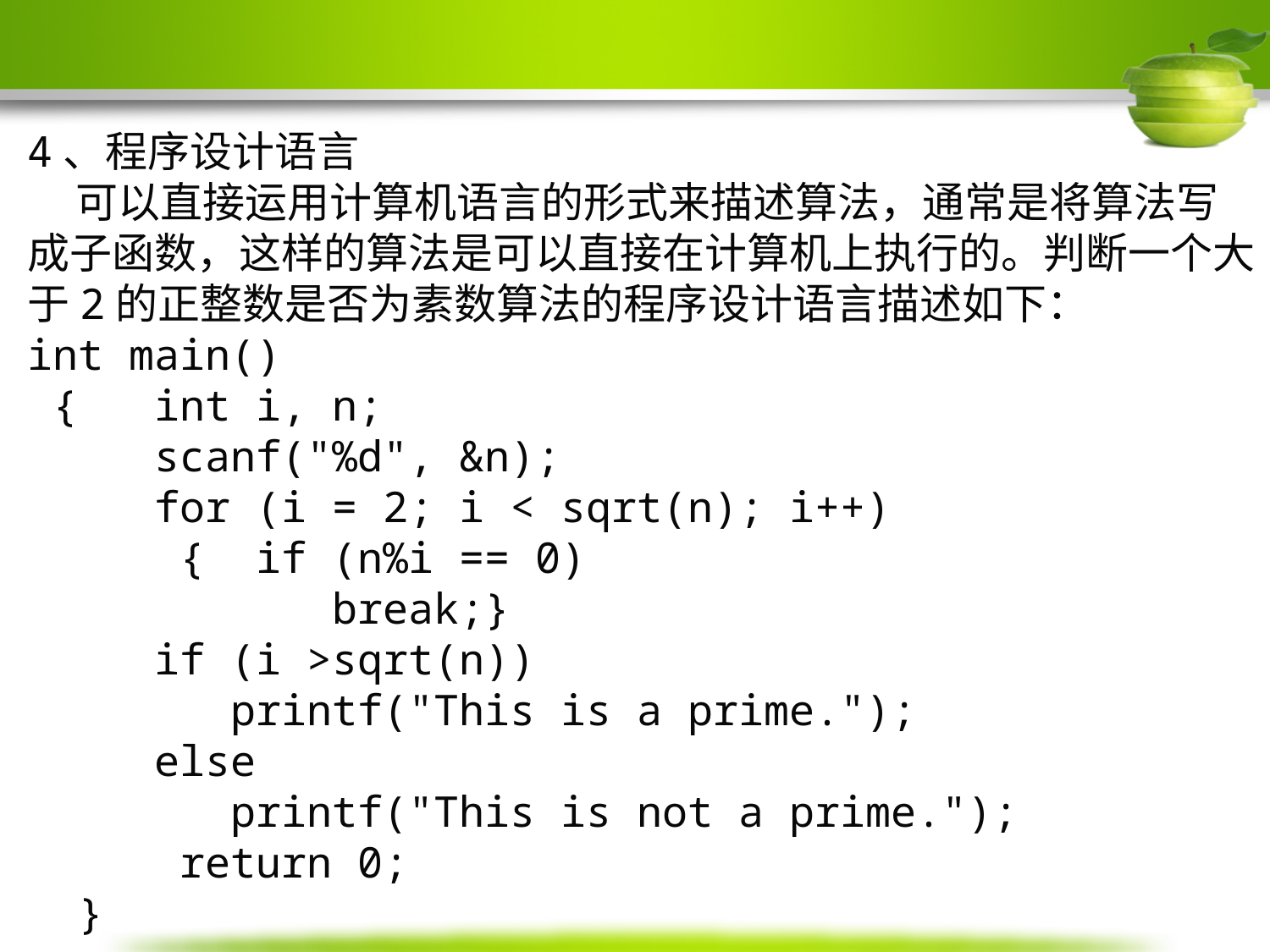

4、程序设计语言
    可以直接运用计算机语言的形式来描述算法，通常是将算法写成子函数，这样的算法是可以直接在计算机上执行的。判断一个大于2的正整数是否为素数算法的程序设计语言描述如下：
int main()
 {   int i, n;
     scanf("%d", &n);
     for (i = 2; i < sqrt(n); i++)
      {  if (n%i == 0)
            break;}
     if (i >sqrt(n))
        printf("This is a prime.");
     else
        printf("This is not a prime.");
      return 0;
  }